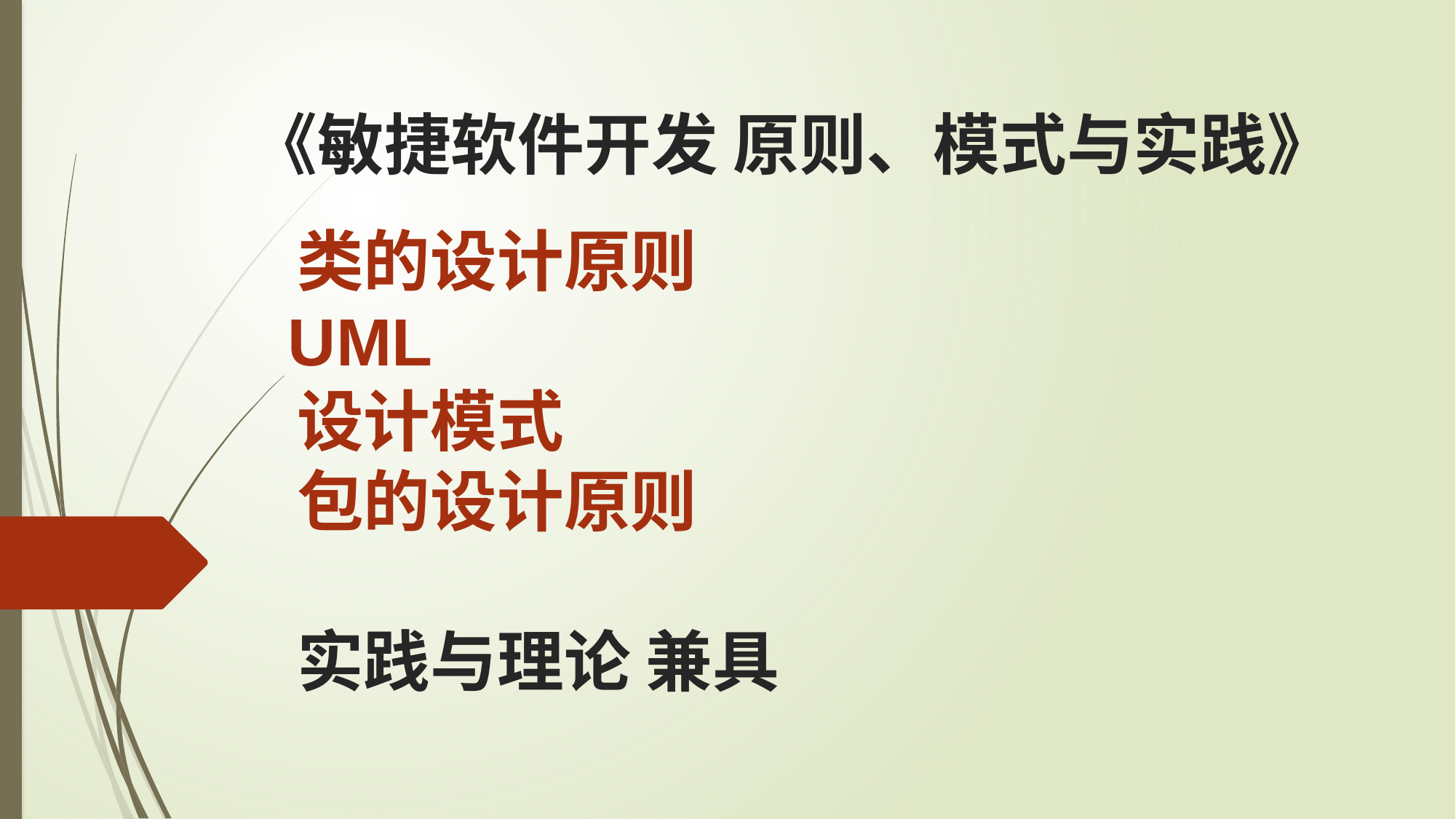

《敏捷软件开发 原则、模式与实践》

  类的设计原则
  UML
  设计模式
  包的设计原则

  实践与理论 兼具